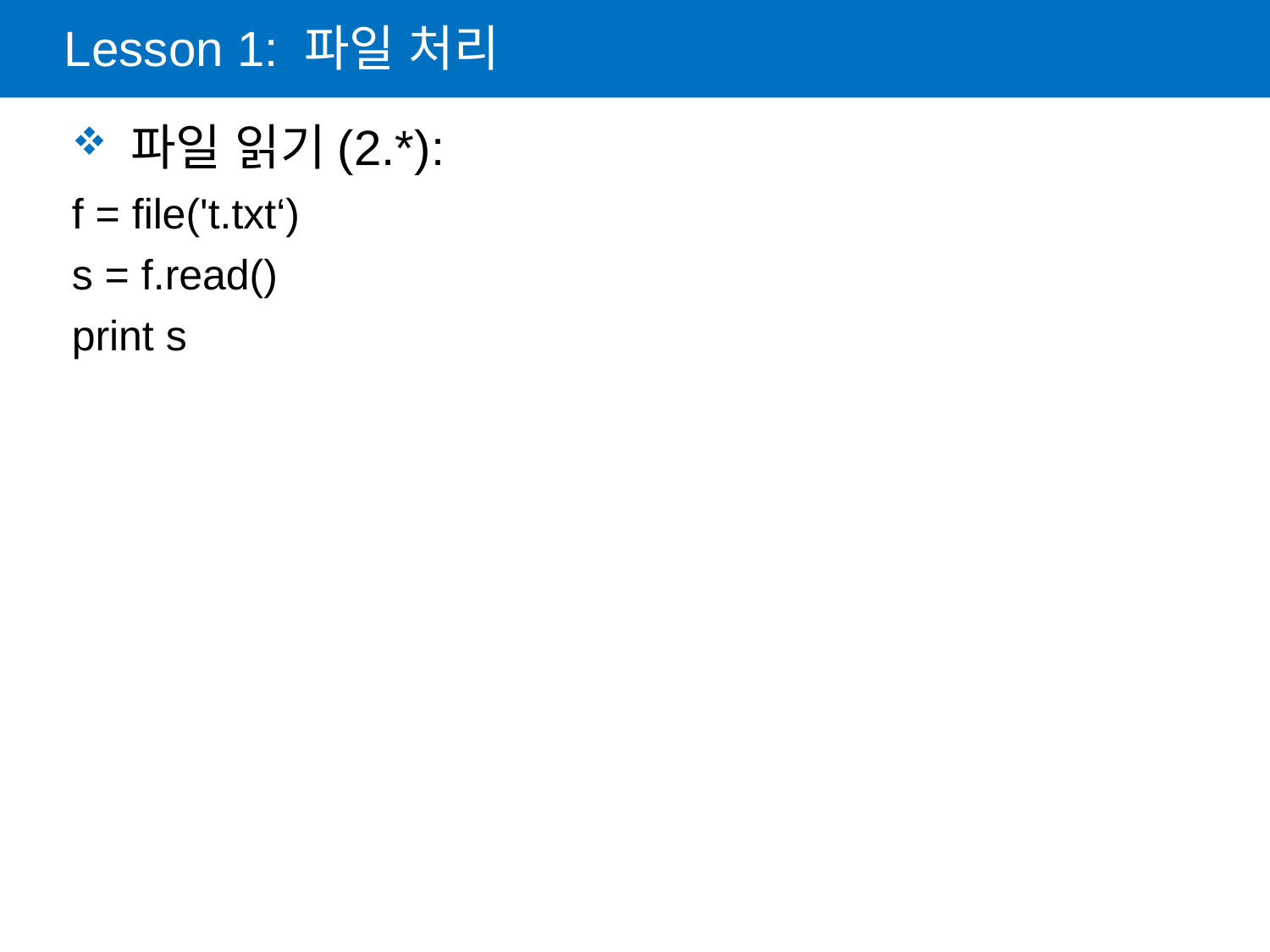

# Lesson 1: 파일 처리
 파일 읽기(2.*):
f = file('t.txt‘)
s = f.read()
print s